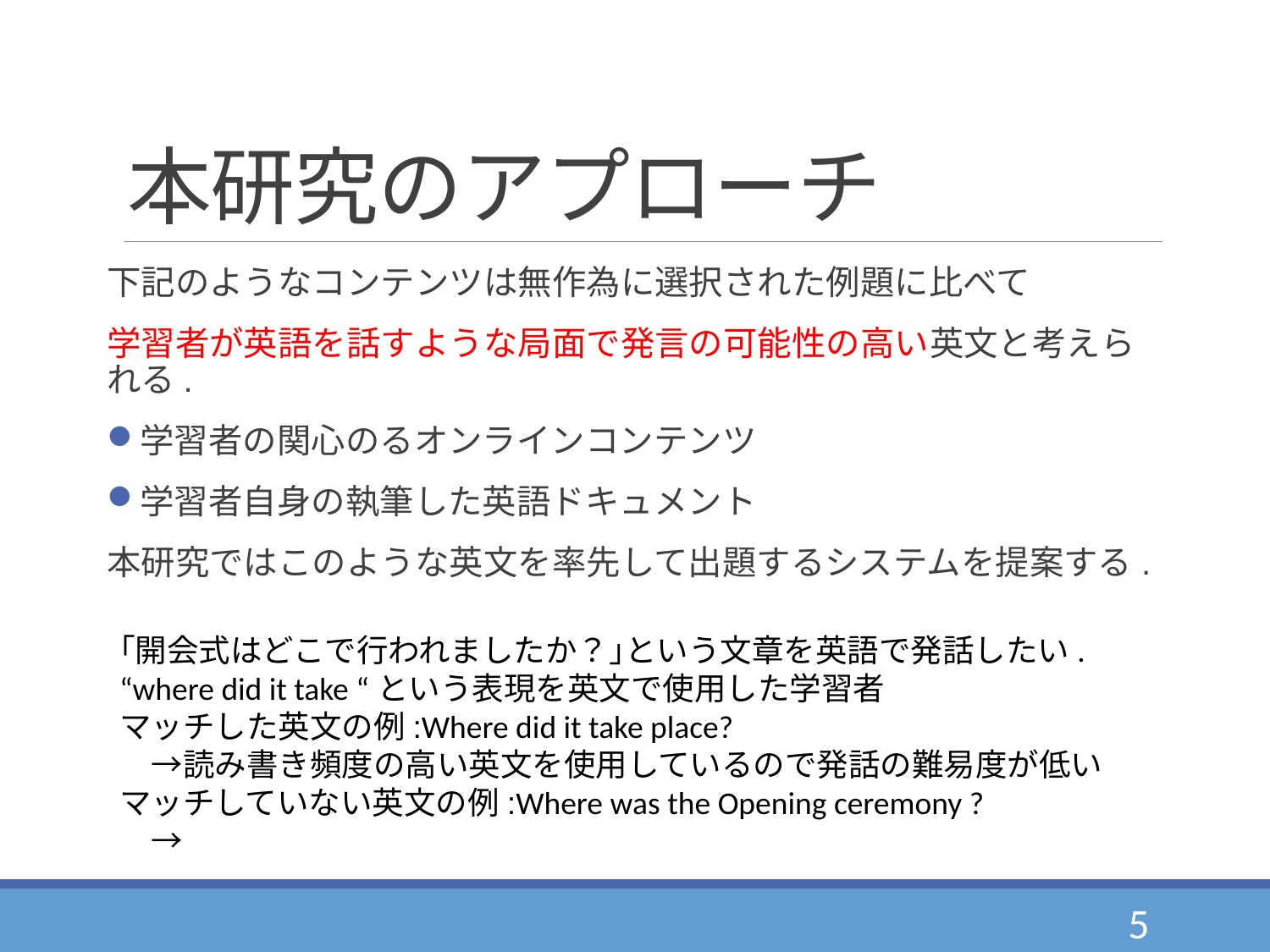

# 本研究のアプローチ
下記のようなコンテンツは無作為に選択された例題に比べて
学習者が英語を話すような局面で発言の可能性の高い英文と考えられる.
学習者の関心のるオンラインコンテンツ
学習者自身の執筆した英語ドキュメント
本研究ではこのような英文を率先して出題するシステムを提案する.
｢開会式はどこで行われましたか？｣という文章を英語で発話したい.
“where did it take “という表現を英文で使用した学習者
マッチした英文の例:Where did it take place?
　→読み書き頻度の高い英文を使用しているので発話の難易度が低い
マッチしていない英文の例:Where was the Opening ceremony ?
　→
5